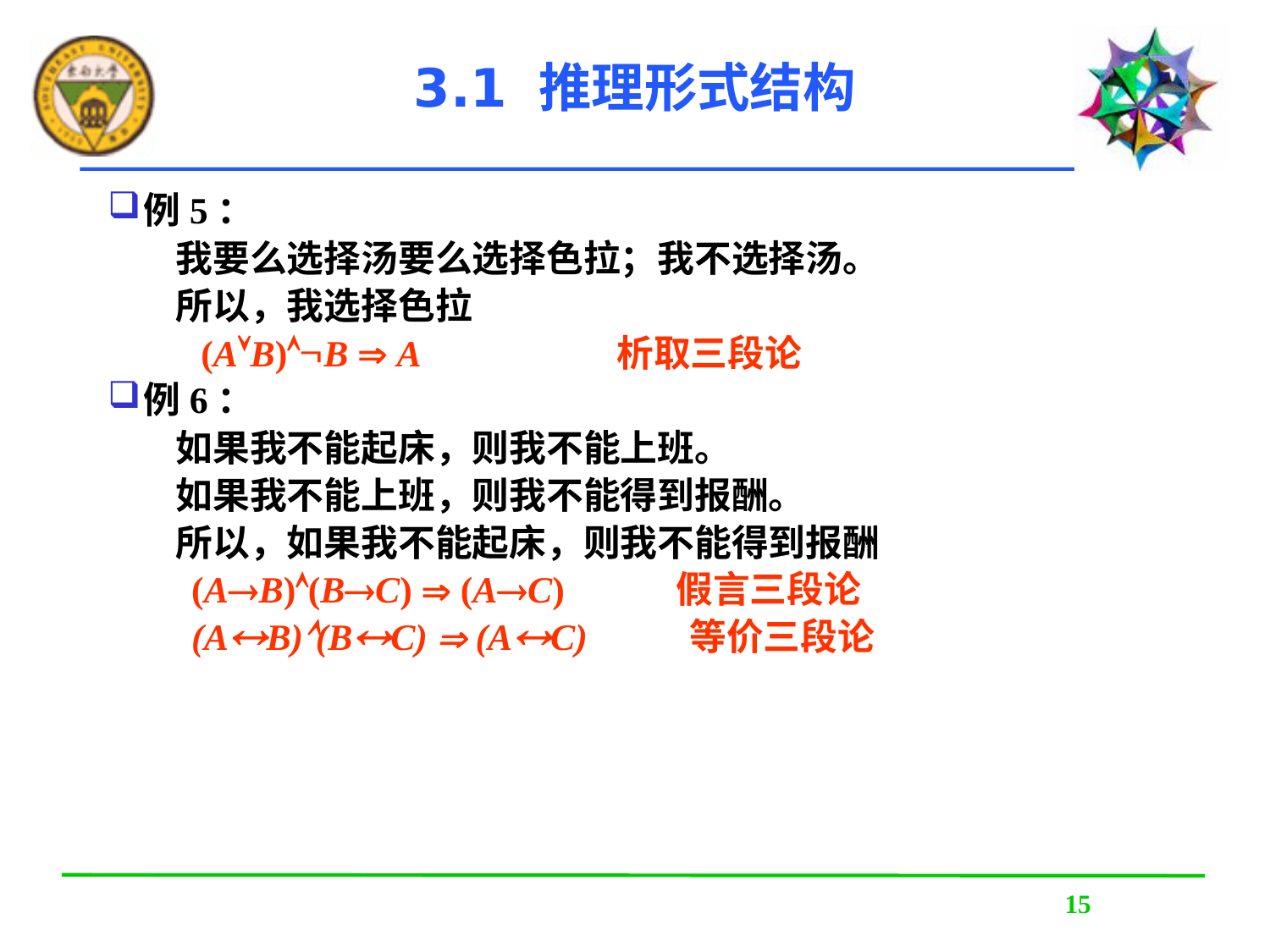

# 3.1 推理形式结构
例5：
       我要么选择汤要么选择色拉；我不选择汤。
       所以，我选择色拉
          (A∨B)∧¬B ⇒ A                    析取三段论
例6：
       如果我不能起床，则我不能上班。
       如果我不能上班，则我不能得到报酬。
       所以，如果我不能起床，则我不能得到报酬
         (A→B)∧(B→C) ⇒ (A→C)           假言三段论
         (A↔B)∧(B↔C) ⇒ (A↔C)          等价三段论